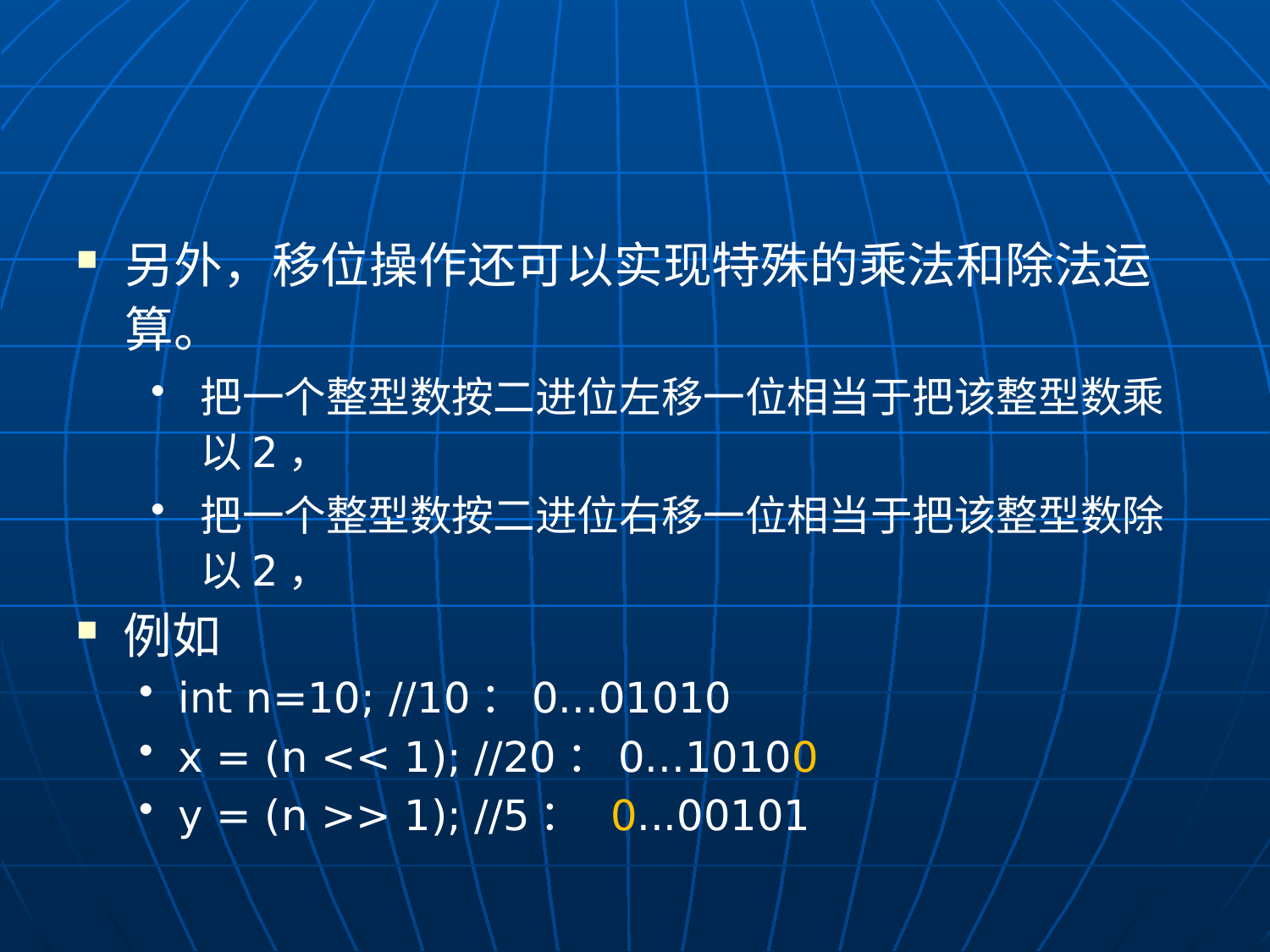

#
另外，移位操作还可以实现特殊的乘法和除法运算。
把一个整型数按二进位左移一位相当于把该整型数乘以2，
把一个整型数按二进位右移一位相当于把该整型数除以2，
例如
int n=10; //10：0...01010
x = (n << 1); //20：0...10100
y = (n >> 1); //5：  0...00101